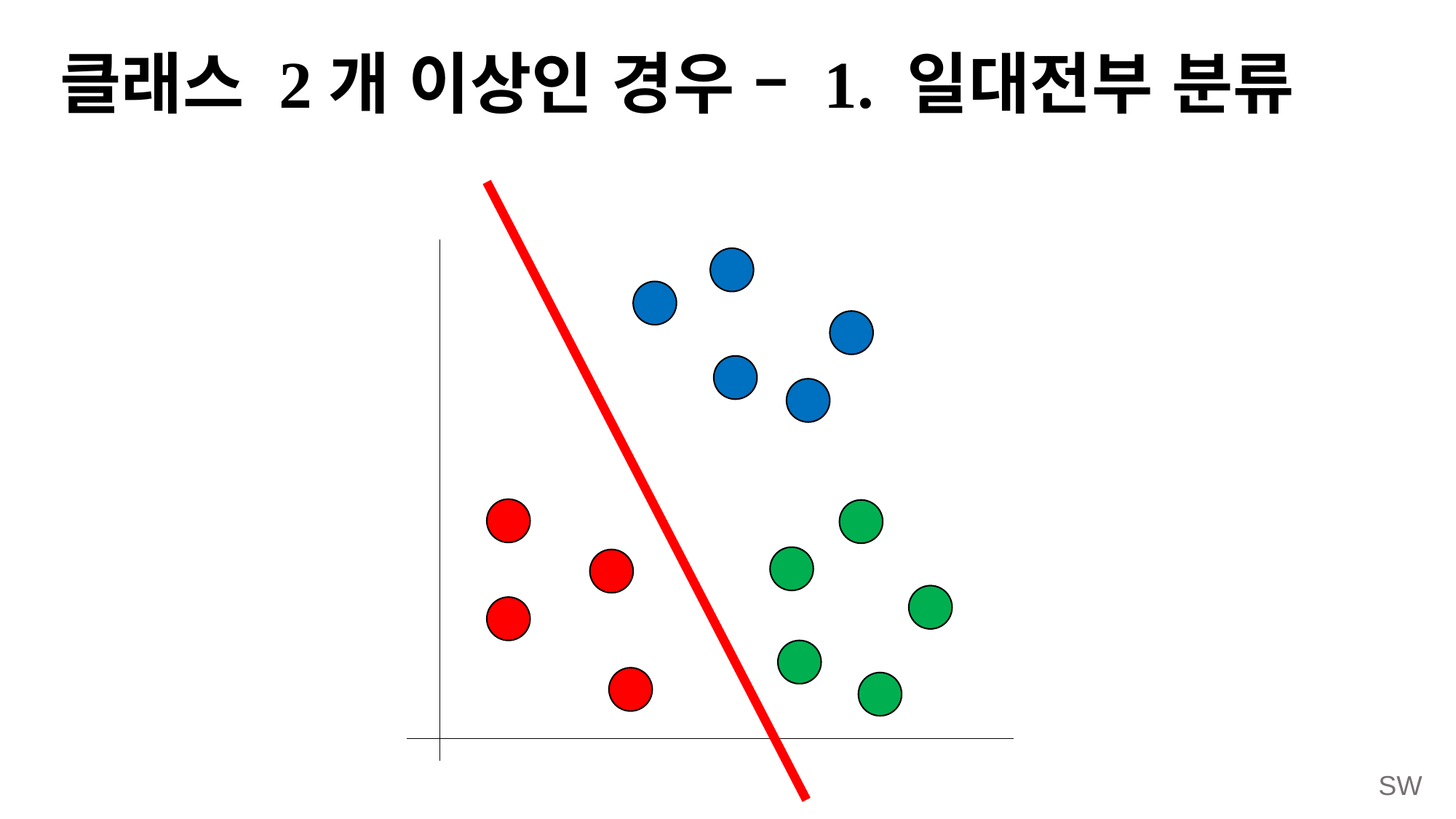

# 클래스 2개 이상인 경우 – 1. 일대전부 분류